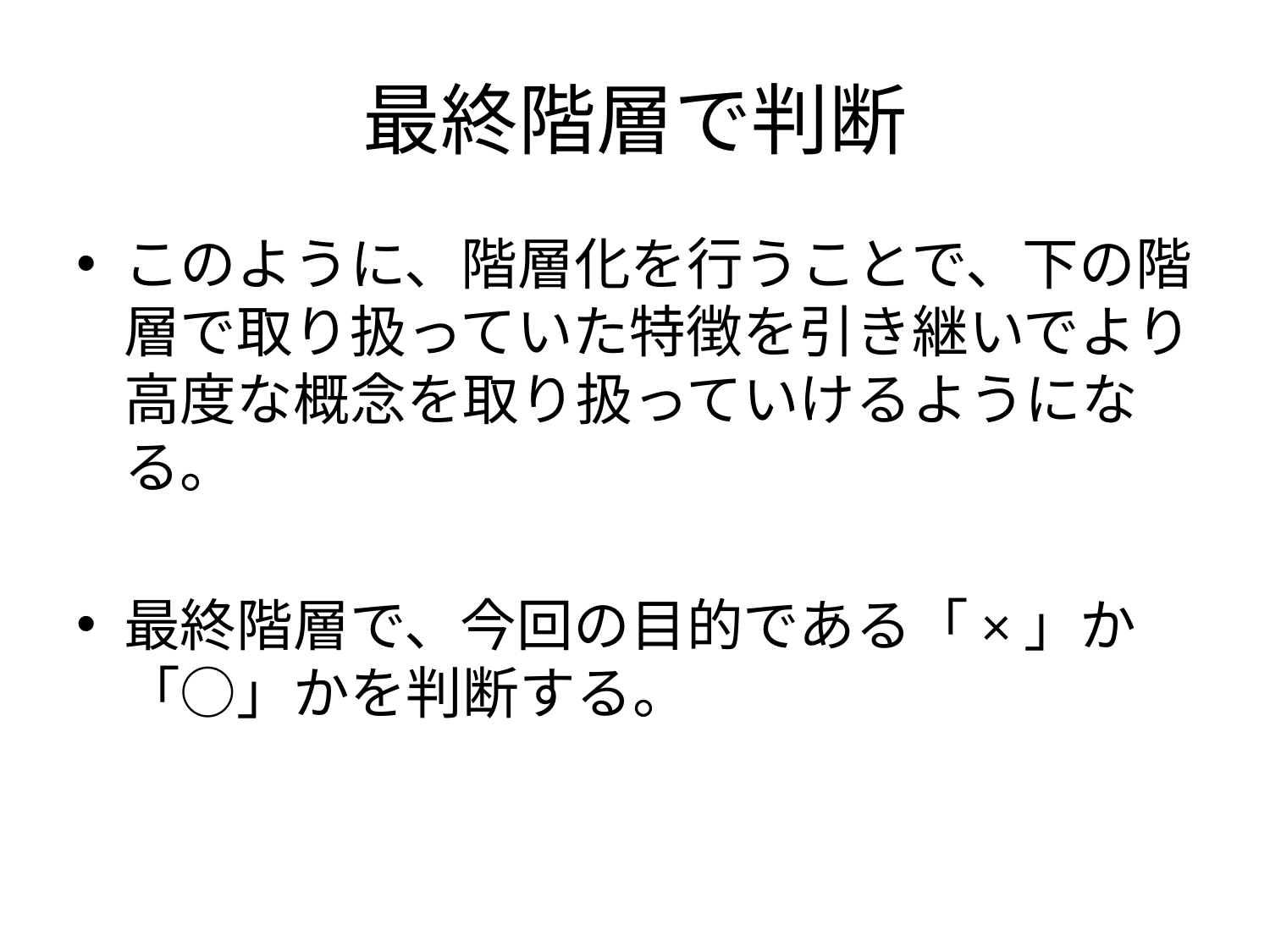

# 最終階層で判断
このように、階層化を行うことで、下の階層で取り扱っていた特徴を引き継いでより高度な概念を取り扱っていけるようになる。

最終階層で、今回の目的である「×」か「○」かを判断する。